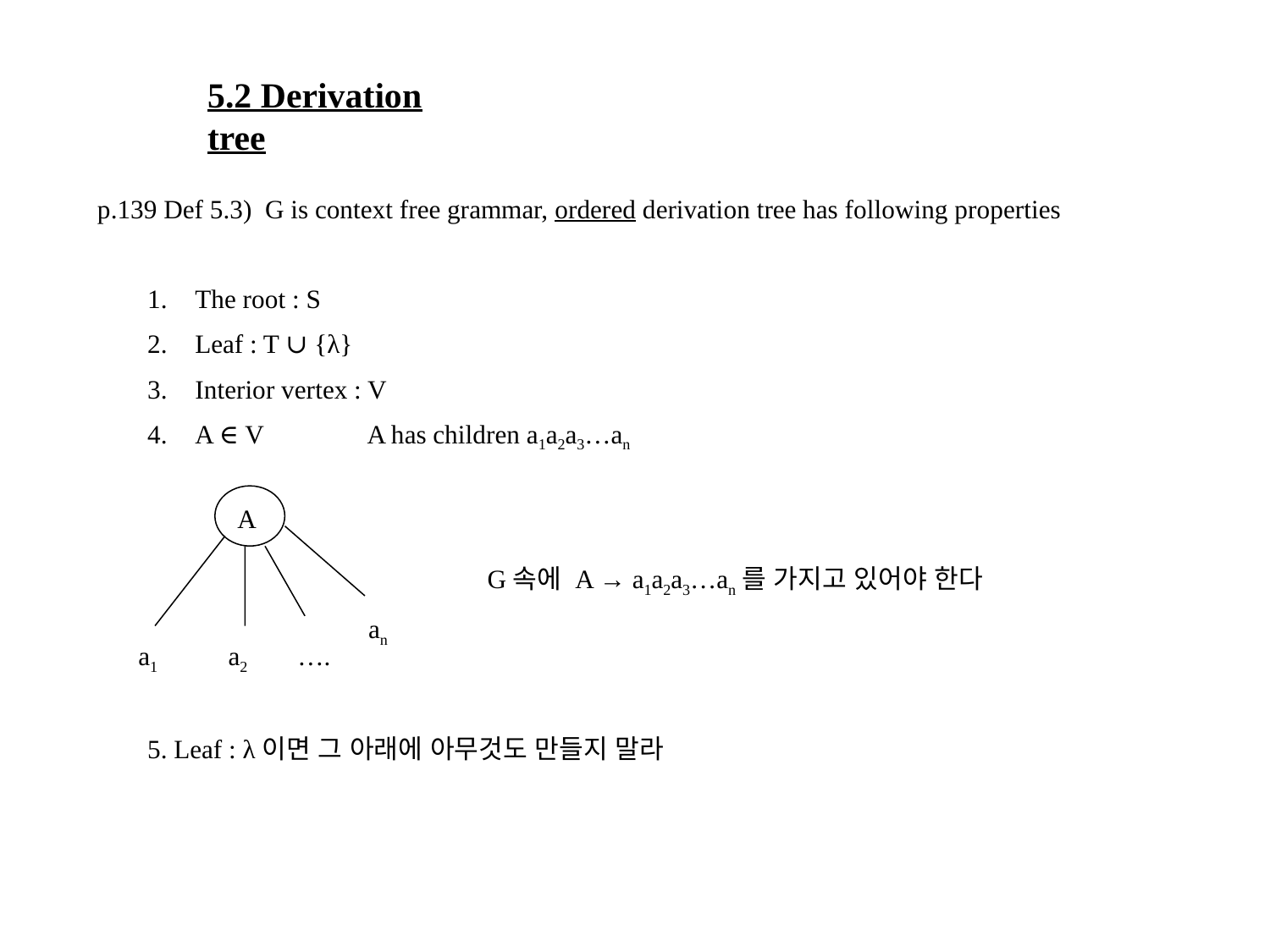

5.2 Derivation tree
p.139 Def 5.3)  G is context free grammar, ordered derivation tree has following properties
The root : S
Leaf : T ∪ {λ}
Interior vertex : V
A ∈ V                A has children a1a2a3…an

A

G속에 A → a1a2a3…an를 가지고 있어야 한다
an
a1
a2
….
5. Leaf : λ이면 그 아래에 아무것도 만들지 말라